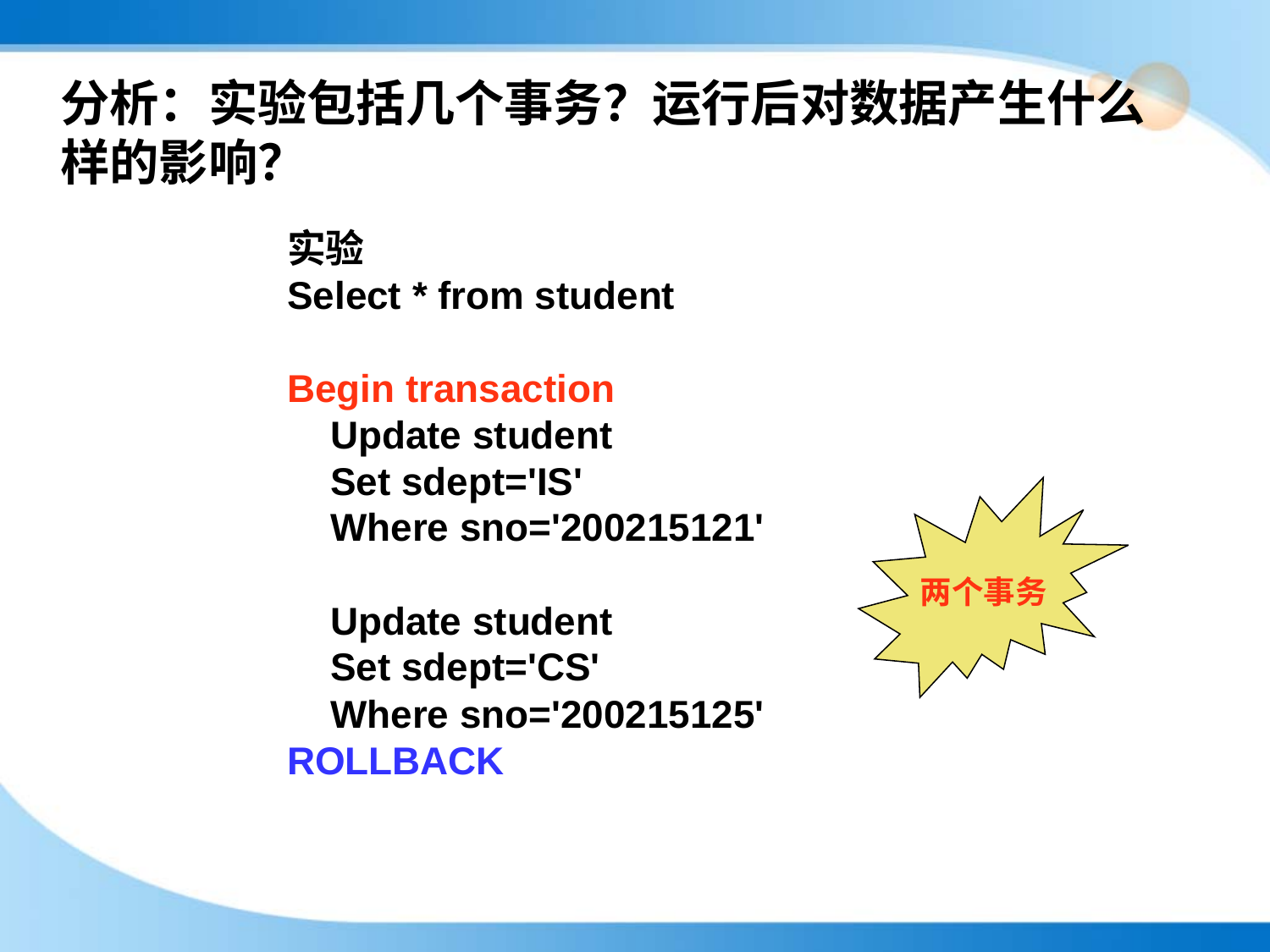

# 分析：实验包括几个事务？运行后对数据产生什么样的影响？
实验
Select * from student

Begin transaction
    Update student
    Set sdept='IS'
    Where sno='200215121'

    Update student
    Set sdept='CS'
    Where sno='200215125'
ROLLBACK

两个事务